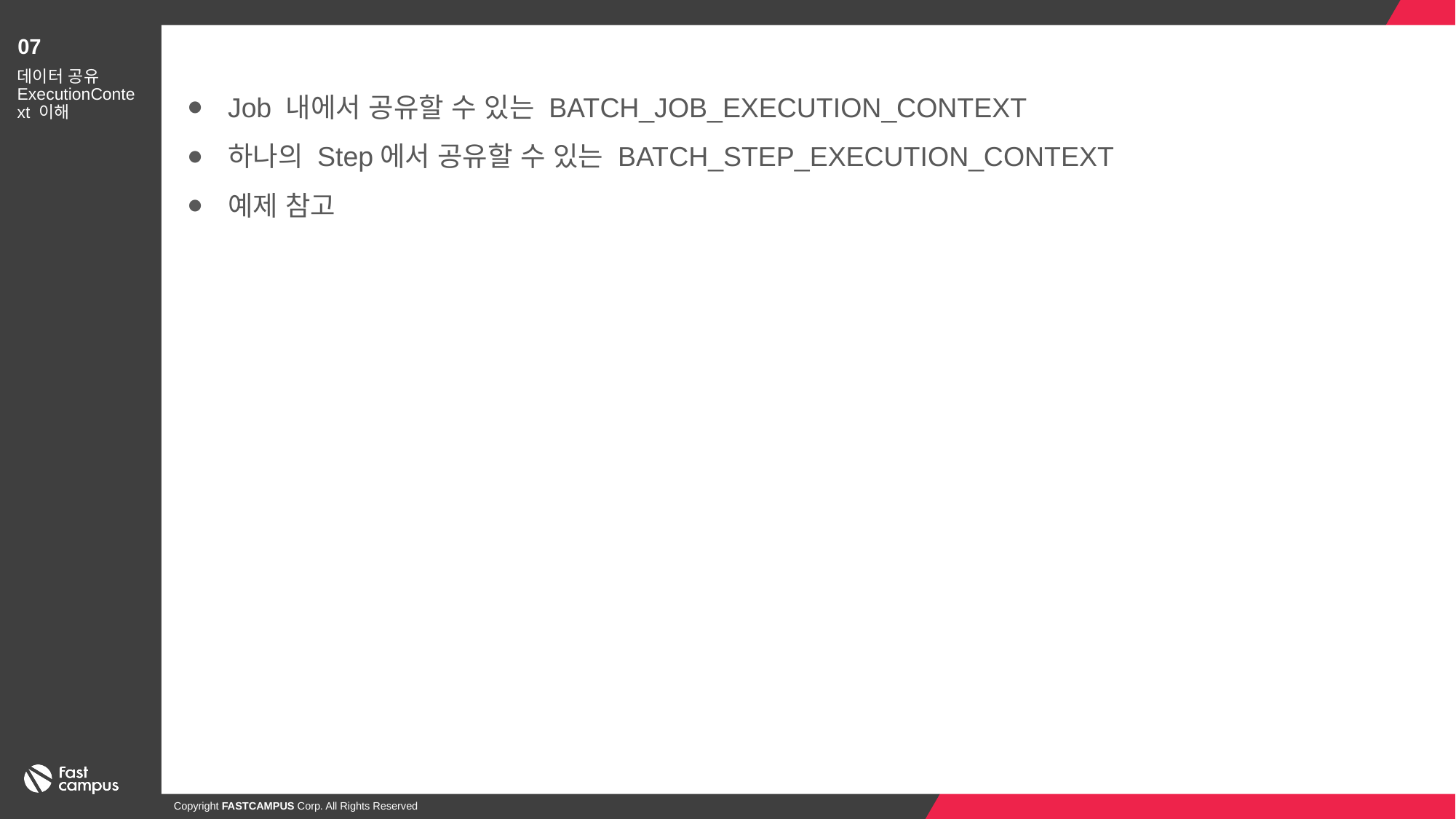

07
Job 내에서 공유할 수 있는 BATCH_JOB_EXECUTION_CONTEXT
하나의 Step에서 공유할 수 있는 BATCH_STEP_EXECUTION_CONTEXT
예제 참고
데이터 공유 ExecutionContext 이해